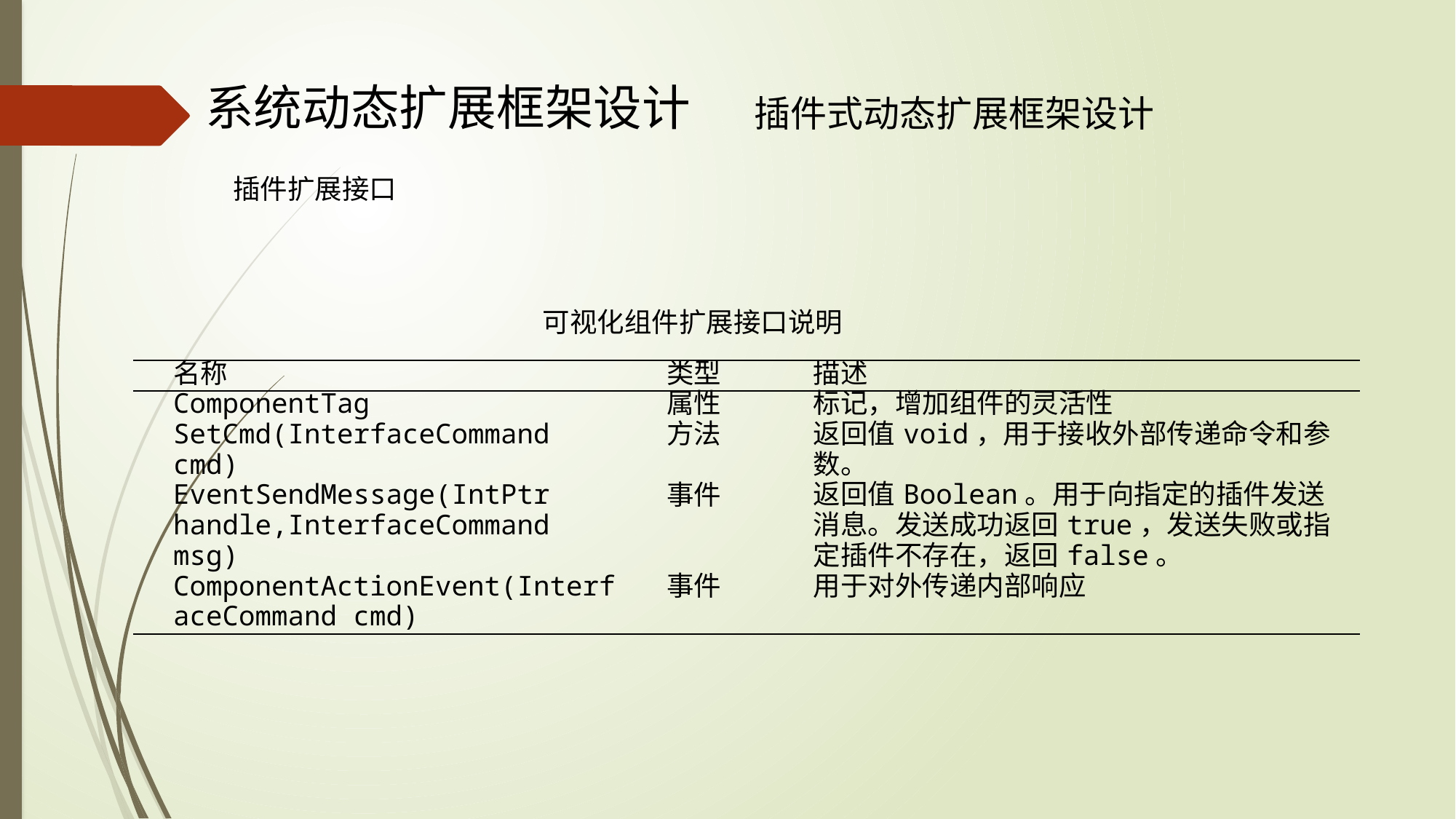

系统动态扩展框架设计
插件式动态扩展框架设计
插件扩展接口
可视化组件扩展接口说明
| 名称 | 类型 | 描述 |
| --- | --- | --- |
| ComponentTag | 属性 | 标记，增加组件的灵活性 |
| SetCmd(InterfaceCommand cmd) | 方法 | 返回值void，用于接收外部传递命令和参数。 |
| EventSendMessage(IntPtr handle,InterfaceCommand msg) | 事件 | 返回值Boolean。用于向指定的插件发送消息。发送成功返回true，发送失败或指定插件不存在，返回false。 |
| ComponentActionEvent(InterfaceCommand cmd) | 事件 | 用于对外传递内部响应 |